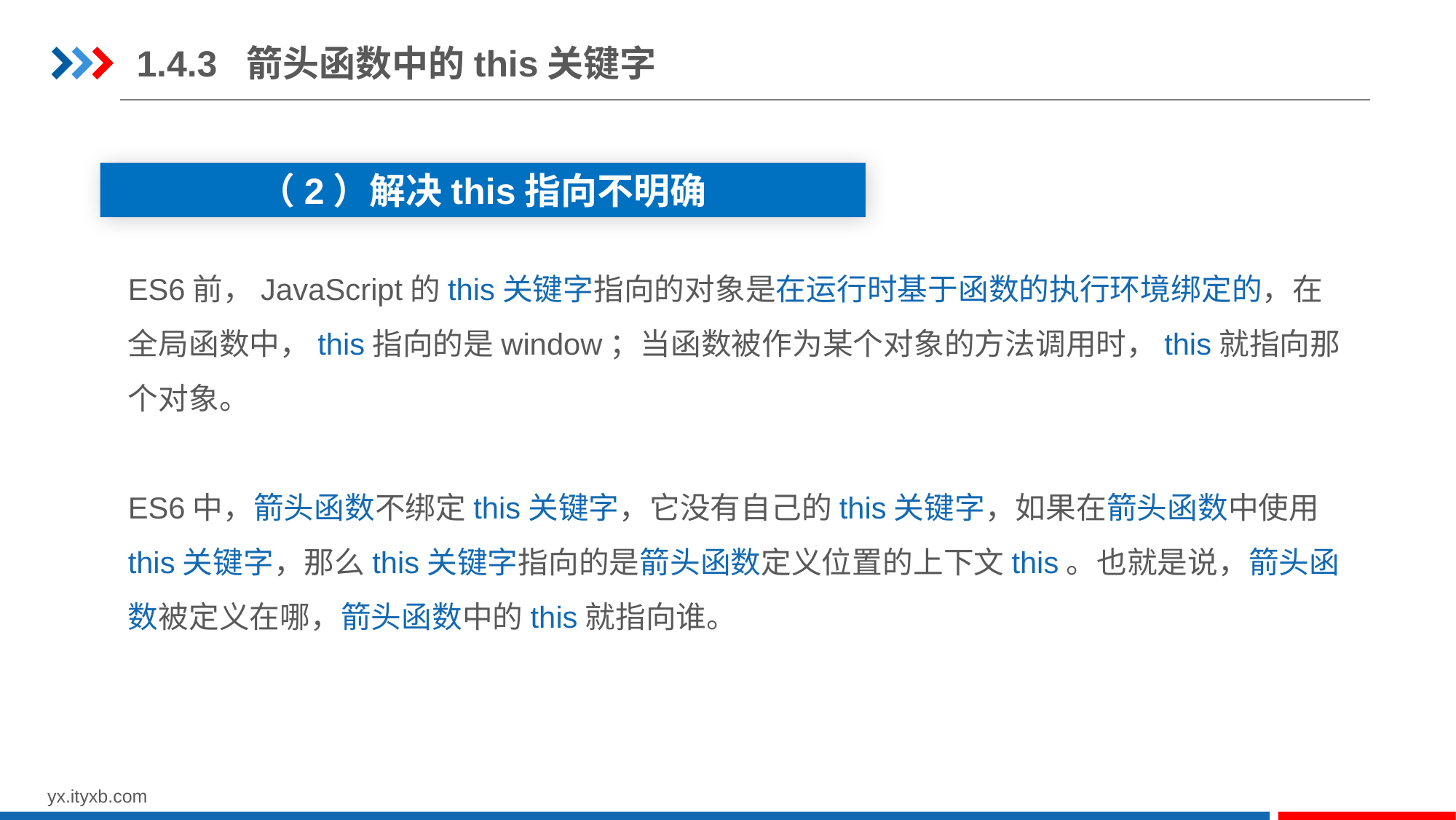

1.4.3  箭头函数中的this关键字
（2）解决this指向不明确
ES6前，JavaScript的this关键字指向的对象是在运行时基于函数的执行环境绑定的，在全局函数中，this指向的是window；当函数被作为某个对象的方法调用时，this就指向那个对象。

ES6中，箭头函数不绑定this关键字，它没有自己的this关键字，如果在箭头函数中使用this关键字，那么this关键字指向的是箭头函数定义位置的上下文this。也就是说，箭头函数被定义在哪，箭头函数中的this就指向谁。